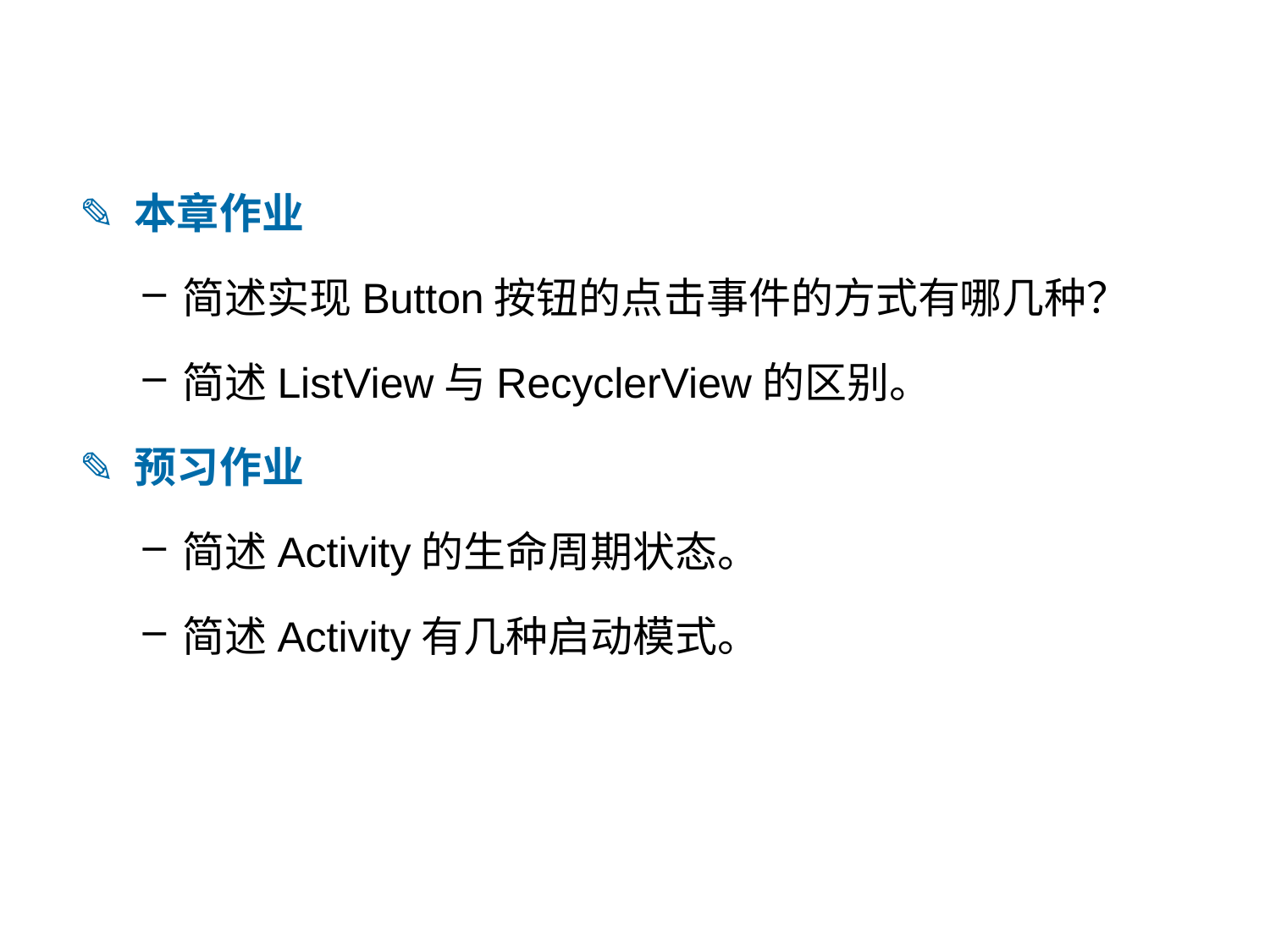

✎ 本章作业
简述实现Button按钮的点击事件的方式有哪几种？
简述ListView与RecyclerView的区别。
✎ 预习作业
简述Activity的生命周期状态。
简述Activity有几种启动模式。